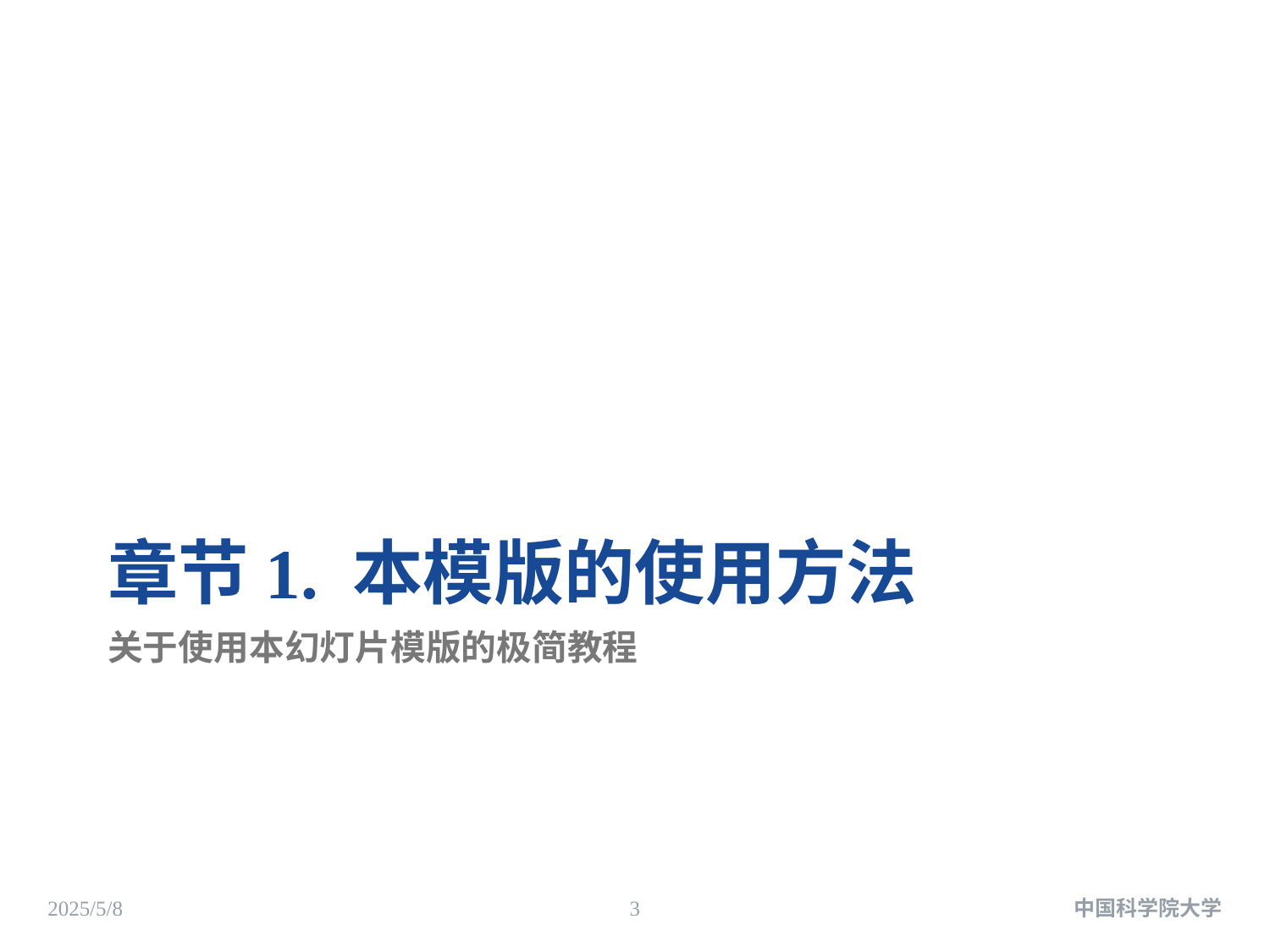

# 章节1. 本模版的使用方法
关于使用本幻灯片模版的极简教程
2025/5/8
3
中国科学院大学